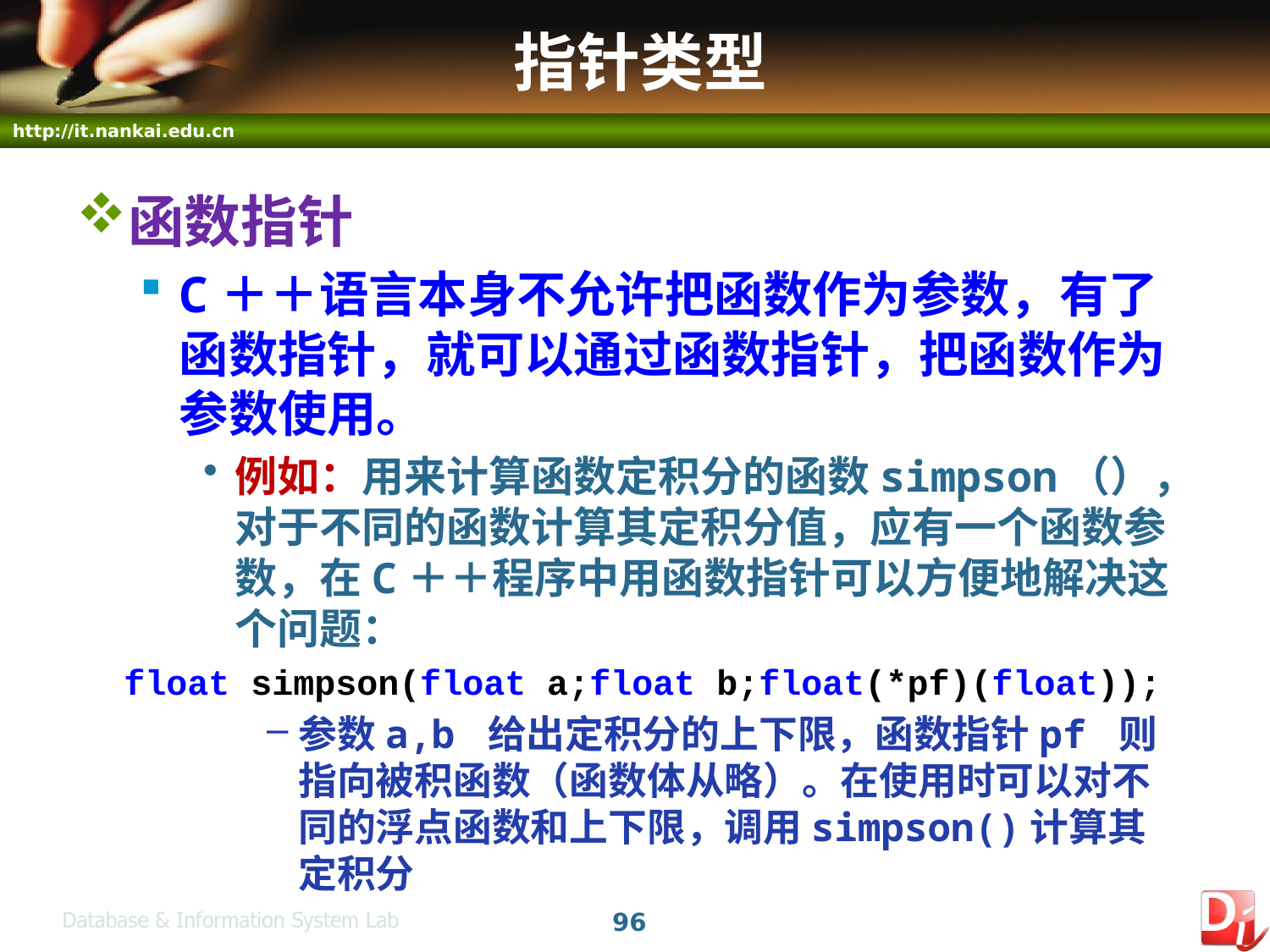

# 指针类型
函数指针
C＋＋语言本身不允许把函数作为参数，有了函数指针，就可以通过函数指针，把函数作为参数使用。
例如：用来计算函数定积分的函数simpson（），对于不同的函数计算其定积分值，应有一个函数参数，在C＋＋程序中用函数指针可以方便地解决这个问题：
	float simpson(float a;float b;float(*pf)(float));
参数a,b 给出定积分的上下限，函数指针pf 则指向被积函数（函数体从略）。在使用时可以对不同的浮点函数和上下限，调用simpson()计算其定积分
96
Database & Information System Lab